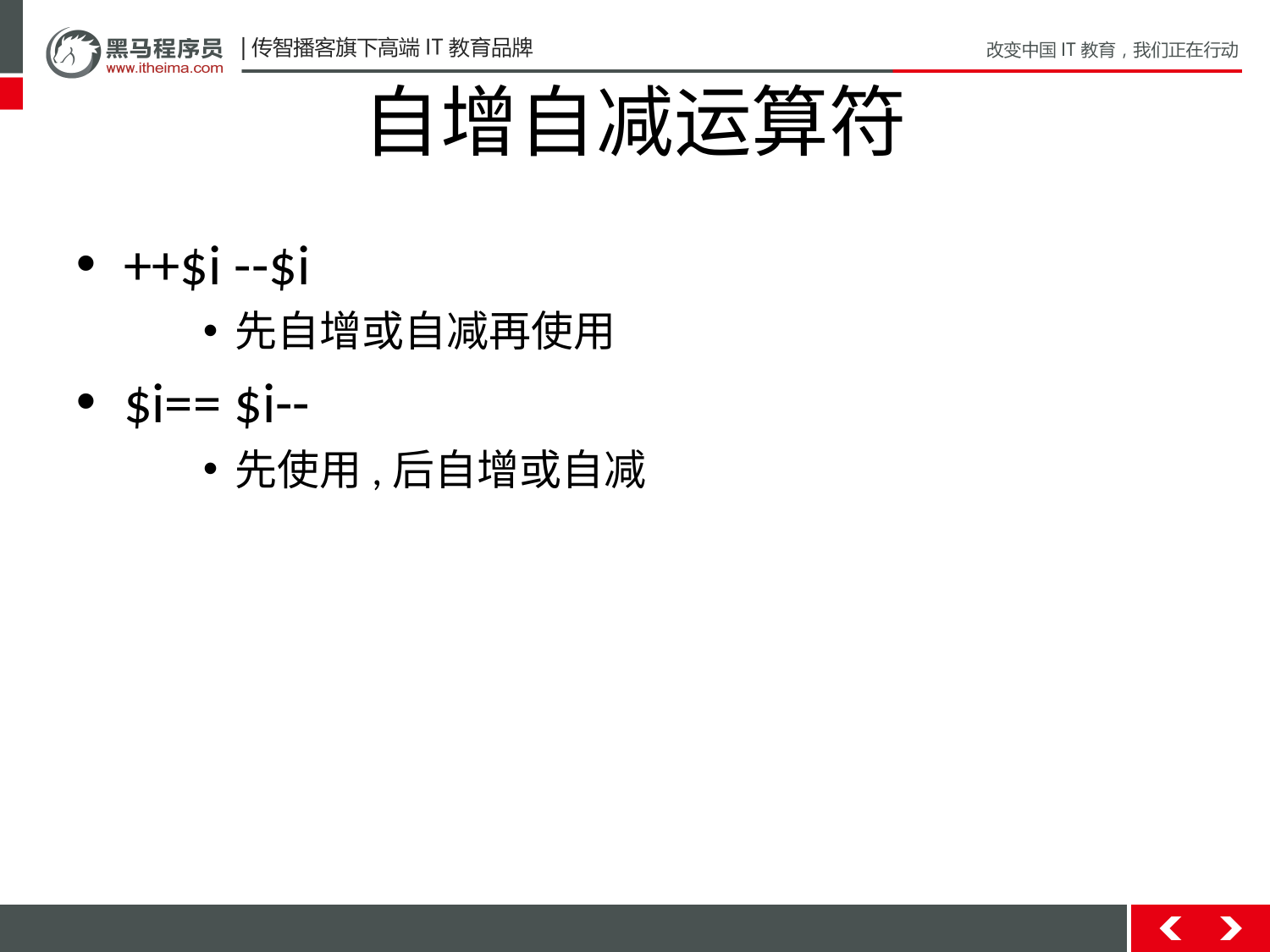

# 自增自减运算符
++$i --$i
先自增或自减再使用
$i== $i--
先使用,后自增或自减